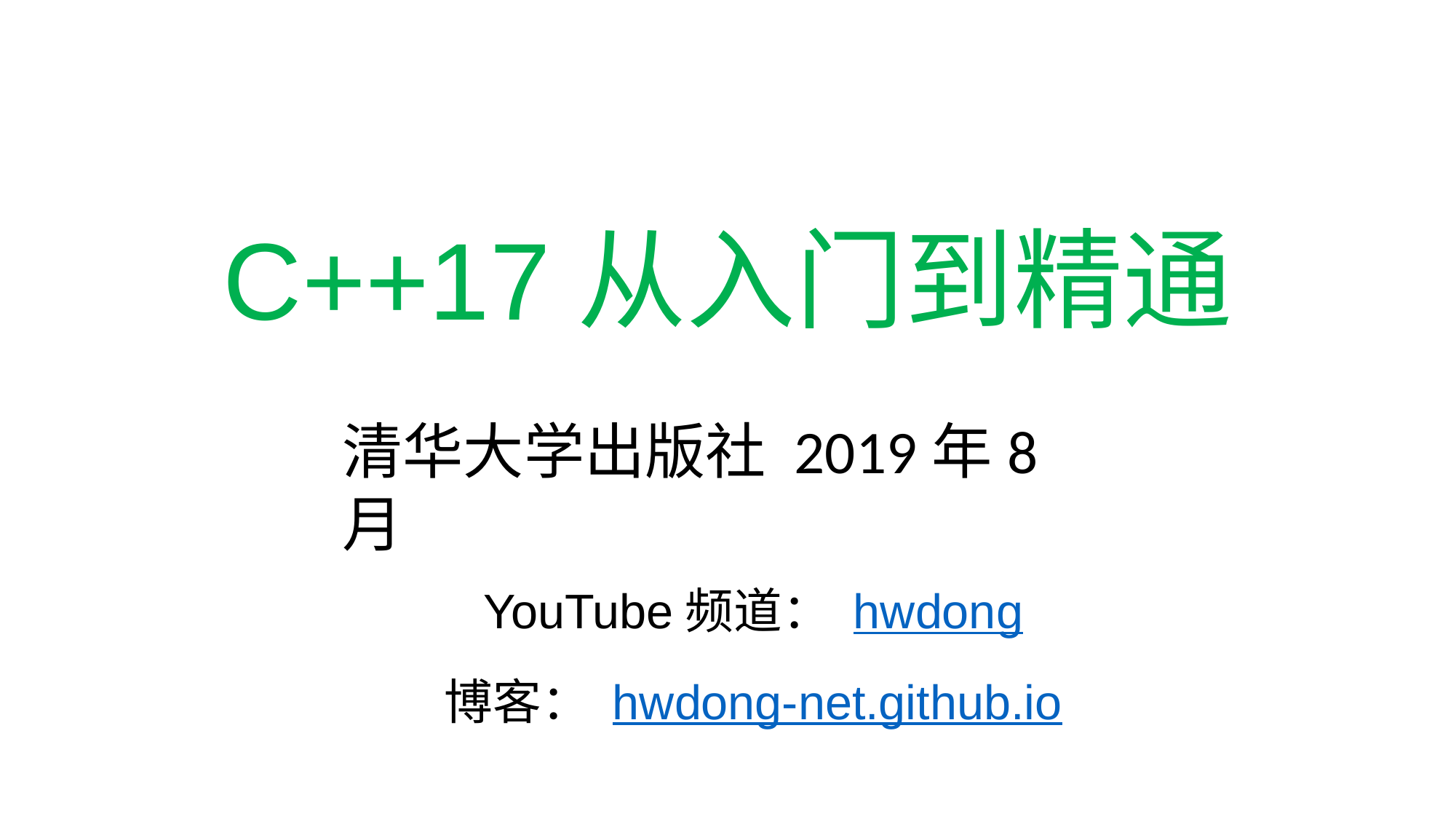

# C++17从入门到精通
清华大学出版社 2019年8月
YouTube频道： hwdong
博客： hwdong-net.github.io